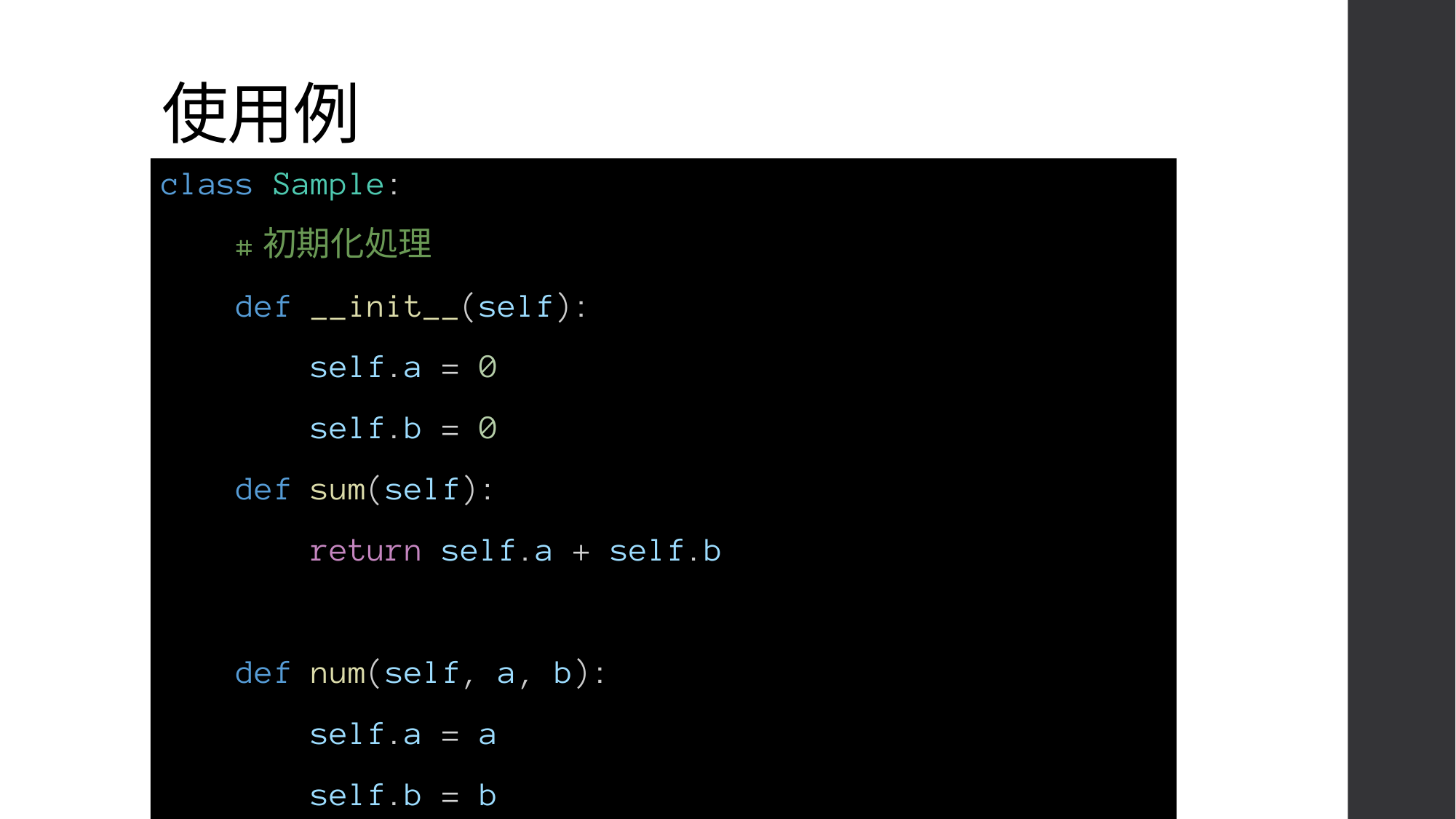

# 使用例
class Sample:
    #初期化処理
    def __init__(self):
        self.a = 0
        self.b = 0
    def sum(self):
        return self.a + self.b

    def num(self, a, b):
        self.a = a
        self.b = b